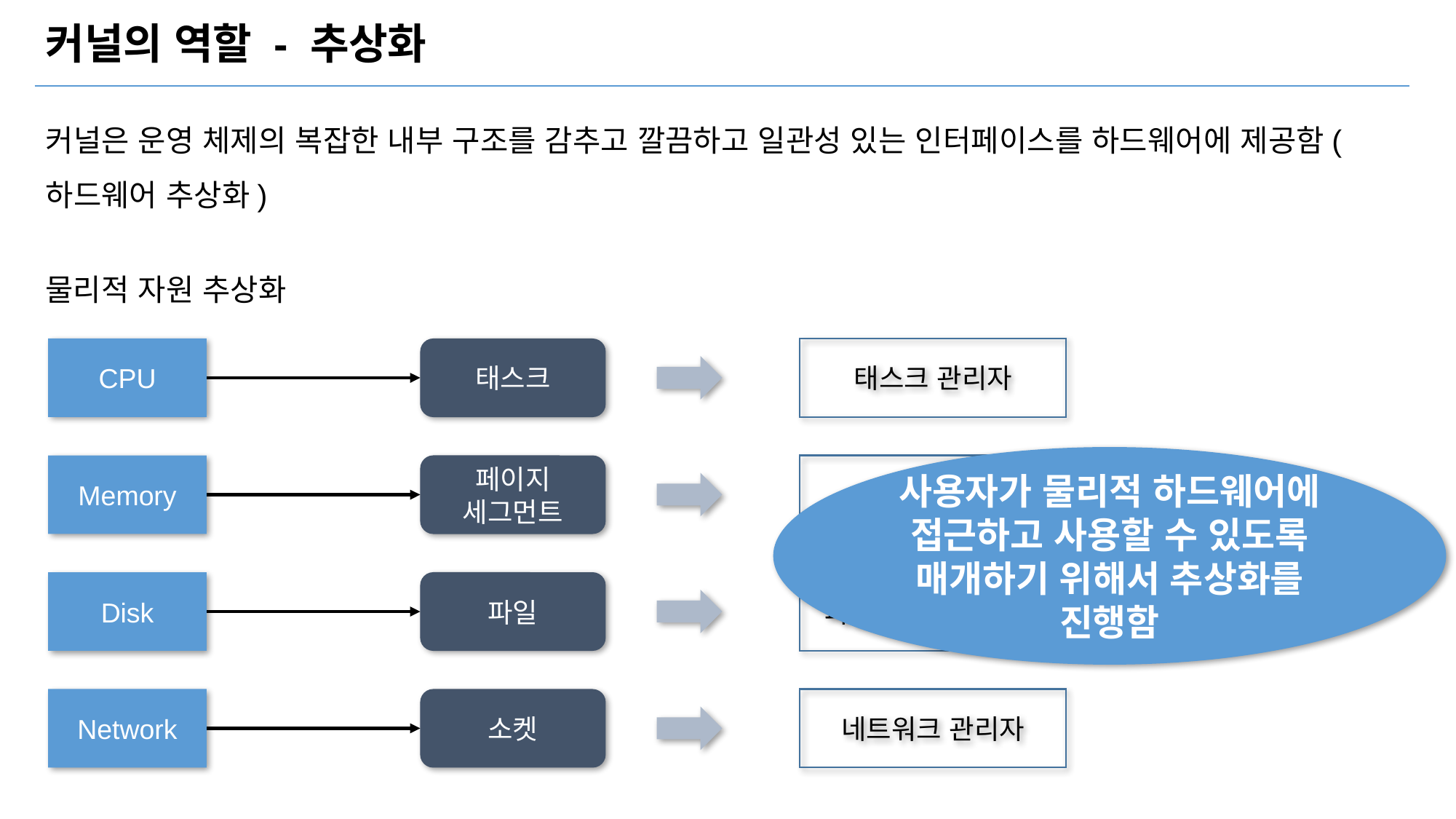

커널의 역할 - 추상화
커널은 운영 체제의 복잡한 내부 구조를 감추고 깔끔하고 일관성 있는 인터페이스를 하드웨어에 제공함(하드웨어 추상화)
물리적 자원 추상화
CPU
태스크
태스크 관리자

사용자가 물리적 하드웨어에 접근하고 사용할 수 있도록 매개하기 위해서 추상화를 진행함
Memory
페이지
세그먼트
메모리 관리자

디바이스 드라이버 관리자
Disk
파일
파일 시스템 관리자

Network
소켓
네트워크 관리자